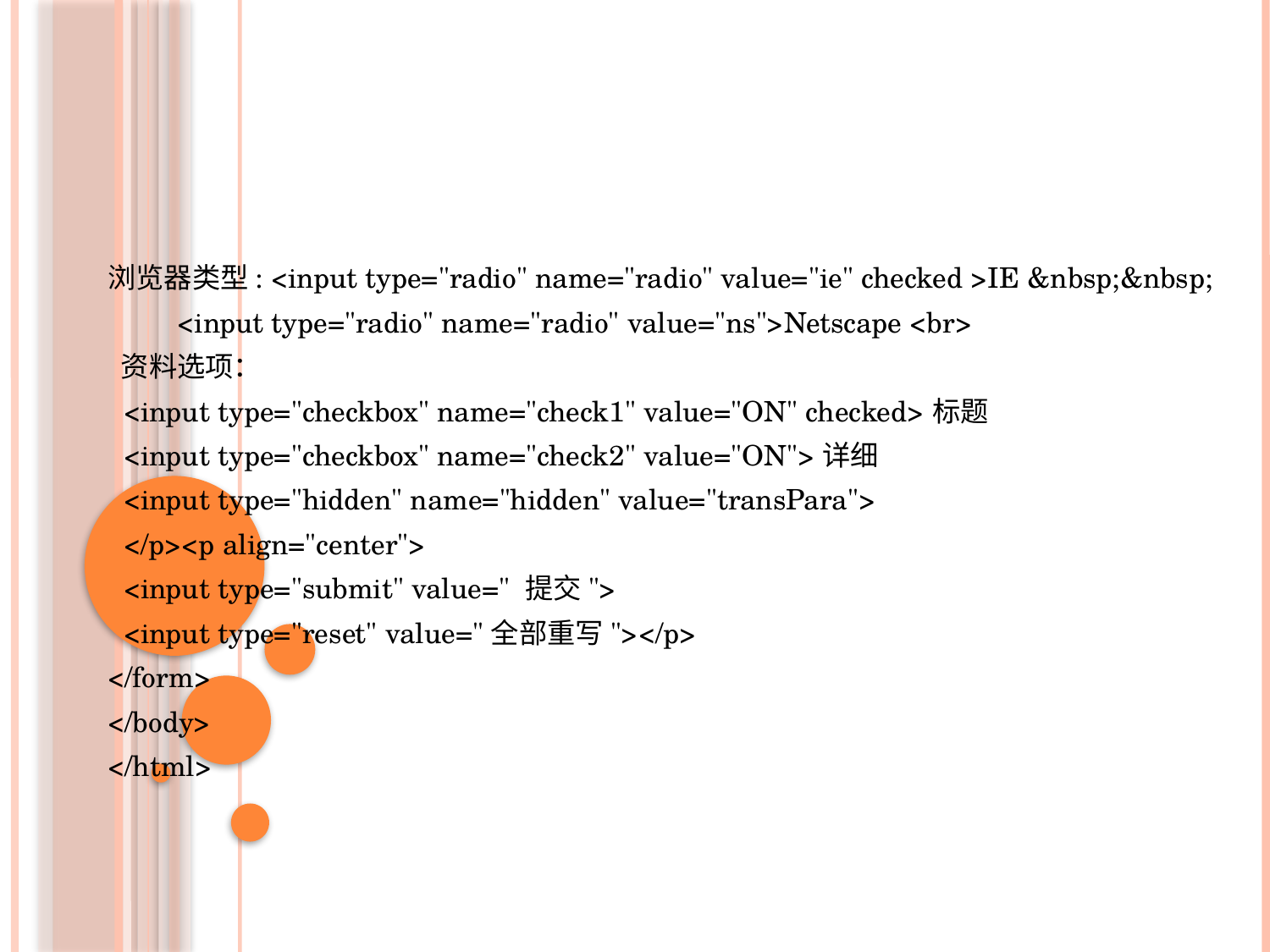

浏览器类型: <input type="radio" name="radio" value="ie" checked >IE &nbsp;&nbsp;
 	    <input type="radio" name="radio" value="ns">Netscape <br>
 资料选项：
  <input type="checkbox" name="check1" value="ON" checked>标题
  <input type="checkbox" name="check2" value="ON">详细
  <input type="hidden" name="hidden" value="transPara">
  </p><p align="center">
  <input type="submit" value=" 提交">
  <input type="reset" value="全部重写"></p>
</form>
</body>
</html>